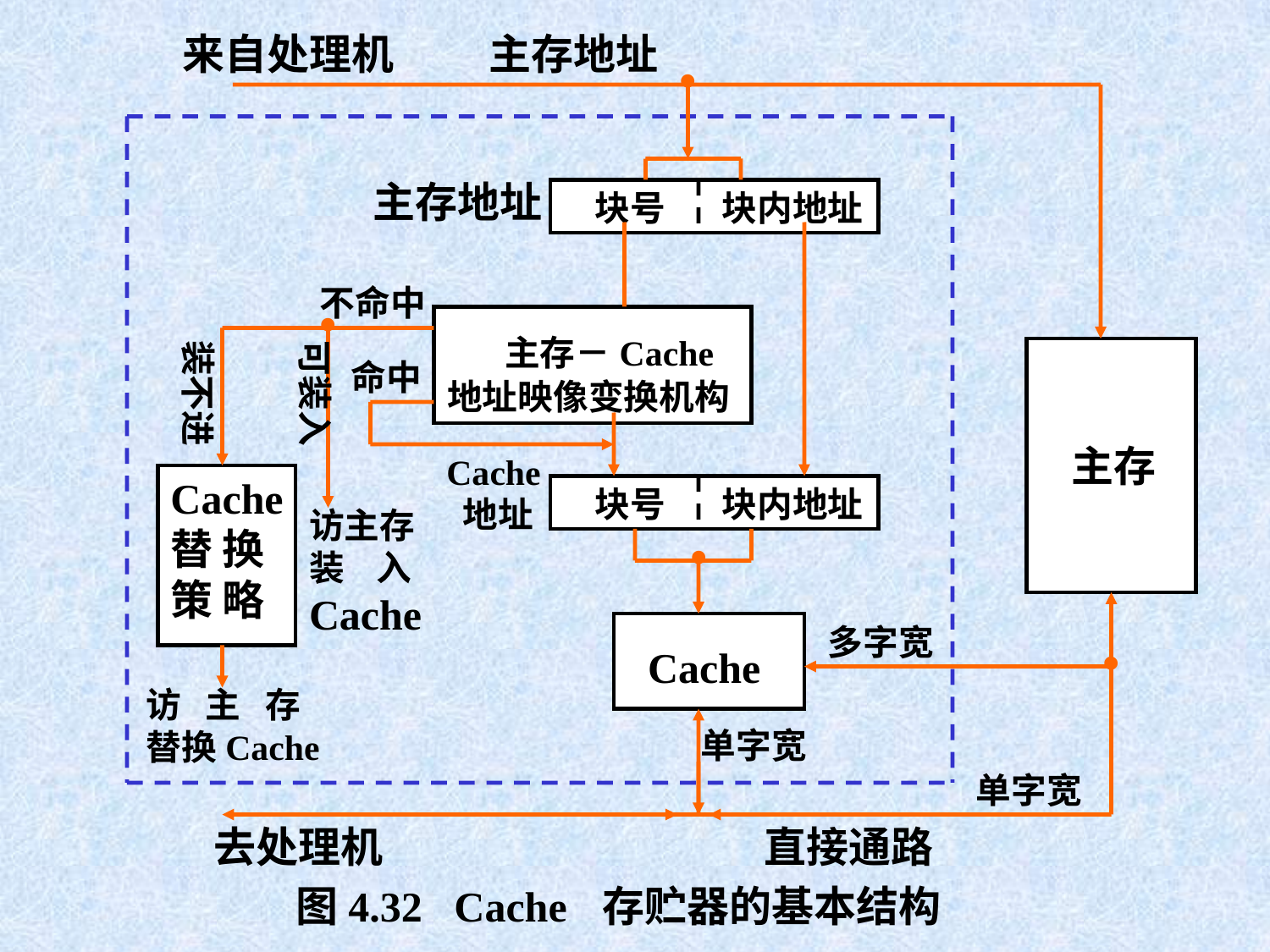

来自处理机
主存地址
•

主存地址

块号

块内地址

不命中
•

     主存－Cache
地址映像变换机构
装不进

可装入

命中

主存

Cache
 地址

Cache
替 换
策 略

块号

块内地址
访主存
装    入
Cache
•

多字宽
•
Cache

访   主   存
替换Cache

单字宽

单字宽

去处理机

直接通路
图4.32   Cache 存贮器的基本结构